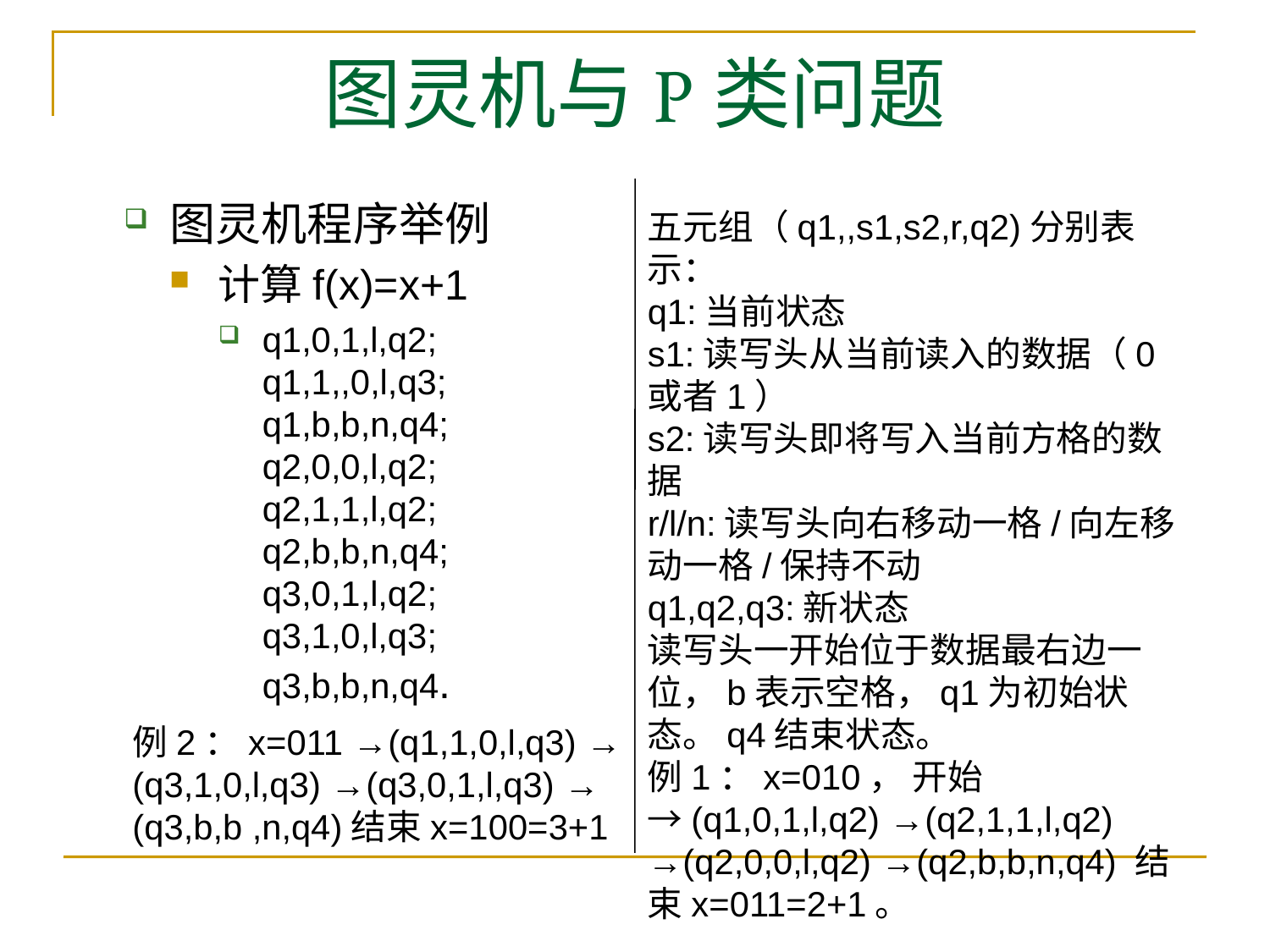

# 图灵机与P类问题
图灵机程序举例
计算f(x)=x+1
q1,0,1,l,q2;
q1,1,,0,l,q3;
q1,b,b,n,q4;
q2,0,0,l,q2;
q2,1,1,l,q2;
q2,b,b,n,q4;
q3,0,1,l,q2;
q3,1,0,l,q3;
q3,b,b,n,q4.
五元组（q1,,s1,s2,r,q2)分别表示：
q1:当前状态
s1:读写头从当前读入的数据（0或者1）
s2:读写头即将写入当前方格的数据
r/l/n:读写头向右移动一格/向左移动一格/保持不动
q1,q2,q3:新状态
读写头一开始位于数据最右边一位，b表示空格，q1为初始状态。q4结束状态。
例1：x=010， 开始→(q1,0,1,l,q2) →(q2,1,1,l,q2) →(q2,0,0,l,q2) →(q2,b,b,n,q4) 结束x=011=2+1。
例2：x=011 →(q1,1,0,l,q3) →
(q3,1,0,l,q3) →(q3,0,1,l,q3) →
(q3,b,b ,n,q4)结束x=100=3+1